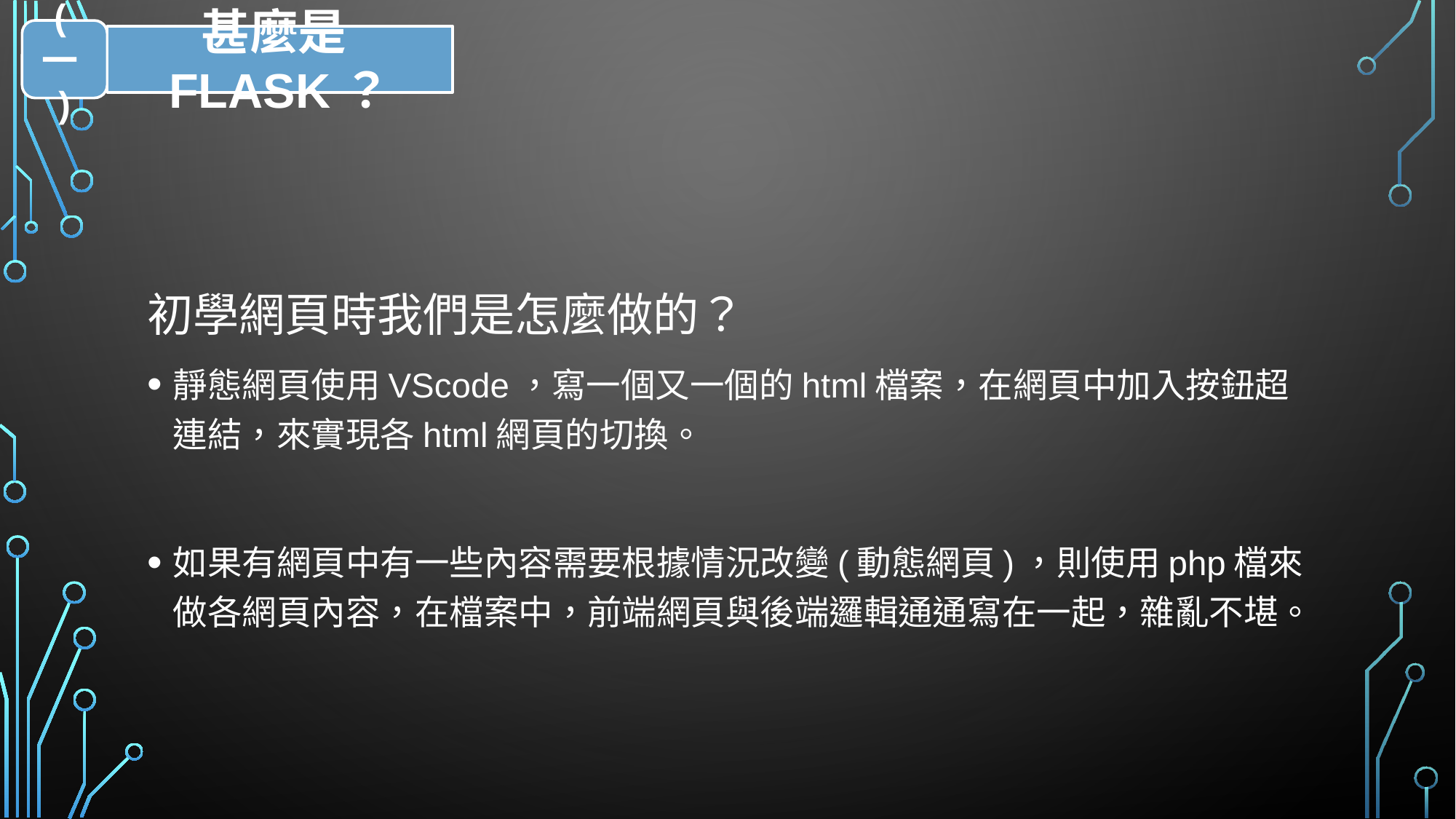

(一)
甚麼是FLASK？
初學網頁時我們是怎麼做的？
靜態網頁使用VScode，寫一個又一個的html檔案，在網頁中加入按鈕超連結，來實現各html網頁的切換。

如果有網頁中有一些內容需要根據情況改變(動態網頁)，則使用php檔來做各網頁內容，在檔案中，前端網頁與後端邏輯通通寫在一起，雜亂不堪。